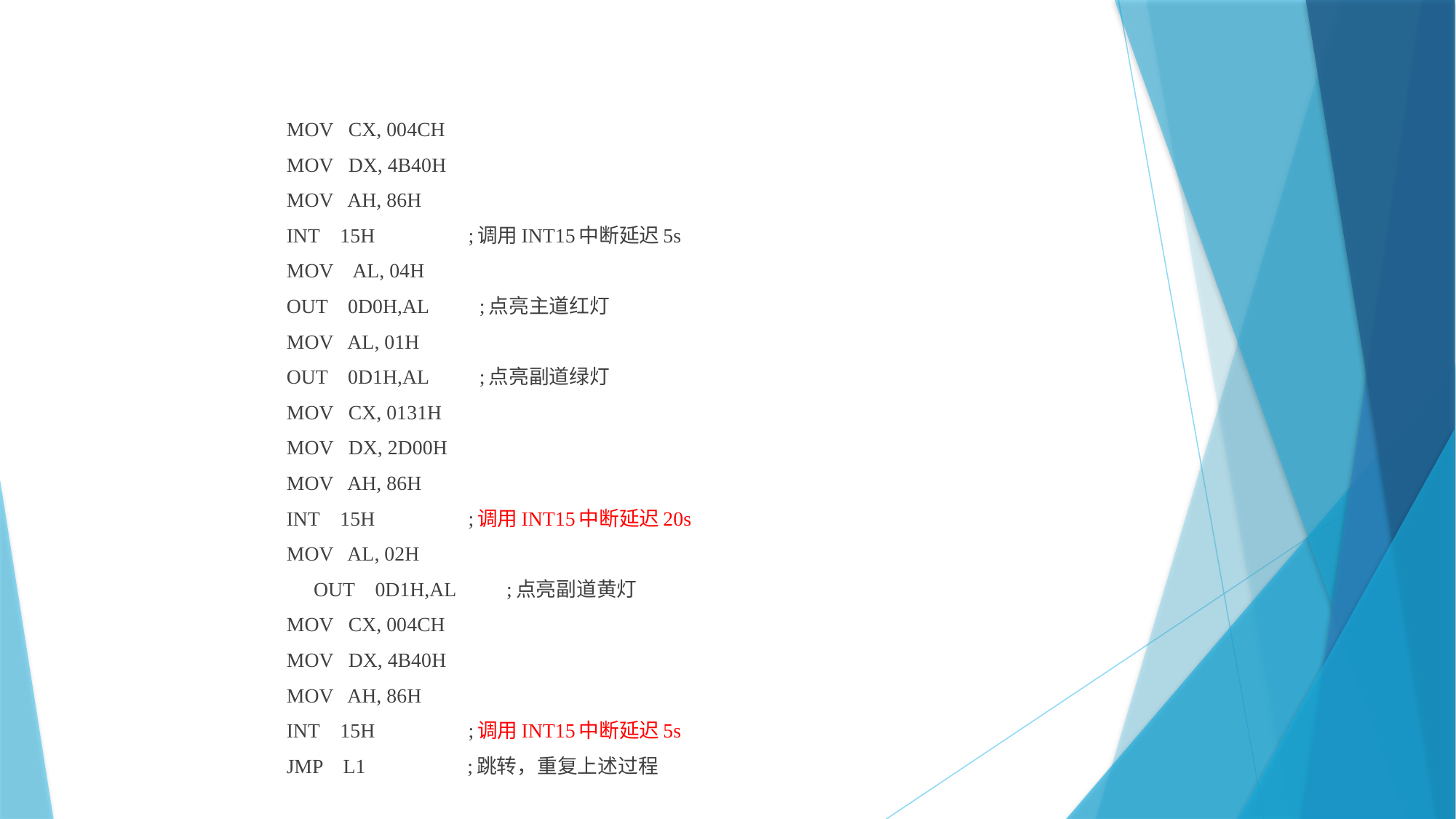

MOV   CX, 004CH
		MOV   DX, 4B40H
		MOV   AH, 86H
		INT    15H	    ;调用INT15中断延迟5s
		MOV    AL, 04H
		OUT    0D0H,AL          ;点亮主道红灯
		MOV   AL, 01H
		OUT    0D1H,AL          ;点亮副道绿灯
		MOV   CX, 0131H
		MOV   DX, 2D00H
		MOV   AH, 86H
		INT    15H	    ;调用INT15中断延迟20s
		MOV   AL, 02H
             OUT    0D1H,AL          ;点亮副道黄灯
		MOV   CX, 004CH
		MOV   DX, 4B40H
		MOV   AH, 86H
		INT    15H	    ;调用INT15中断延迟5s
		JMP    L1                    ;跳转，重复上述过程